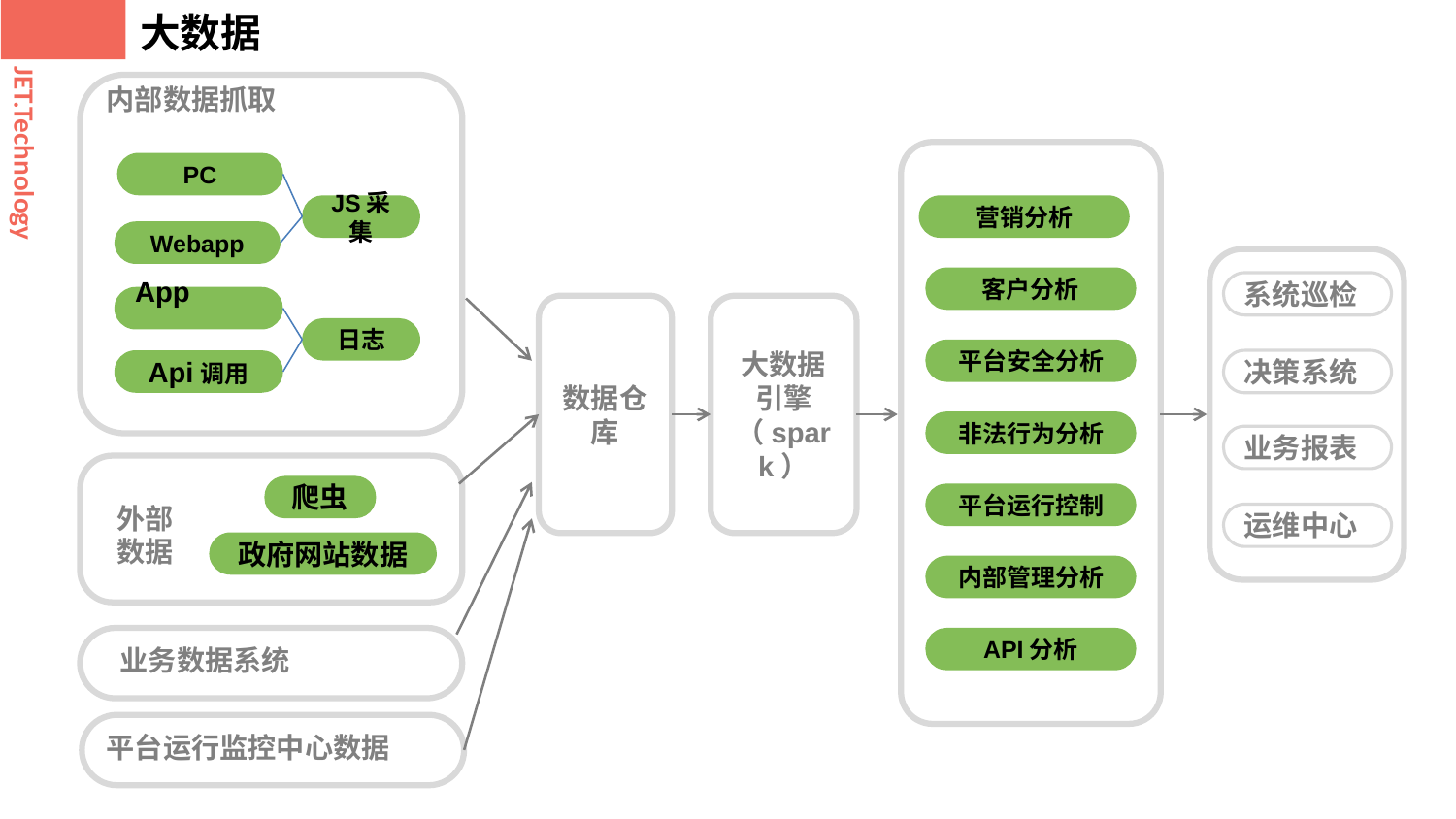

大数据

内部数据抓取

 JET.Technology

z
PC
JS采集
营销分析
Webapp

客户分析
系统巡检
App
数据仓库
大数据引擎（spark）
日志
平台安全分析
Api调用
决策系统
非法行为分析
业务报表

爬虫
平台运行控制
外部数据

运维中心
政府网站数据
内部管理分析

API分析
业务数据系统

平台运行监控中心数据